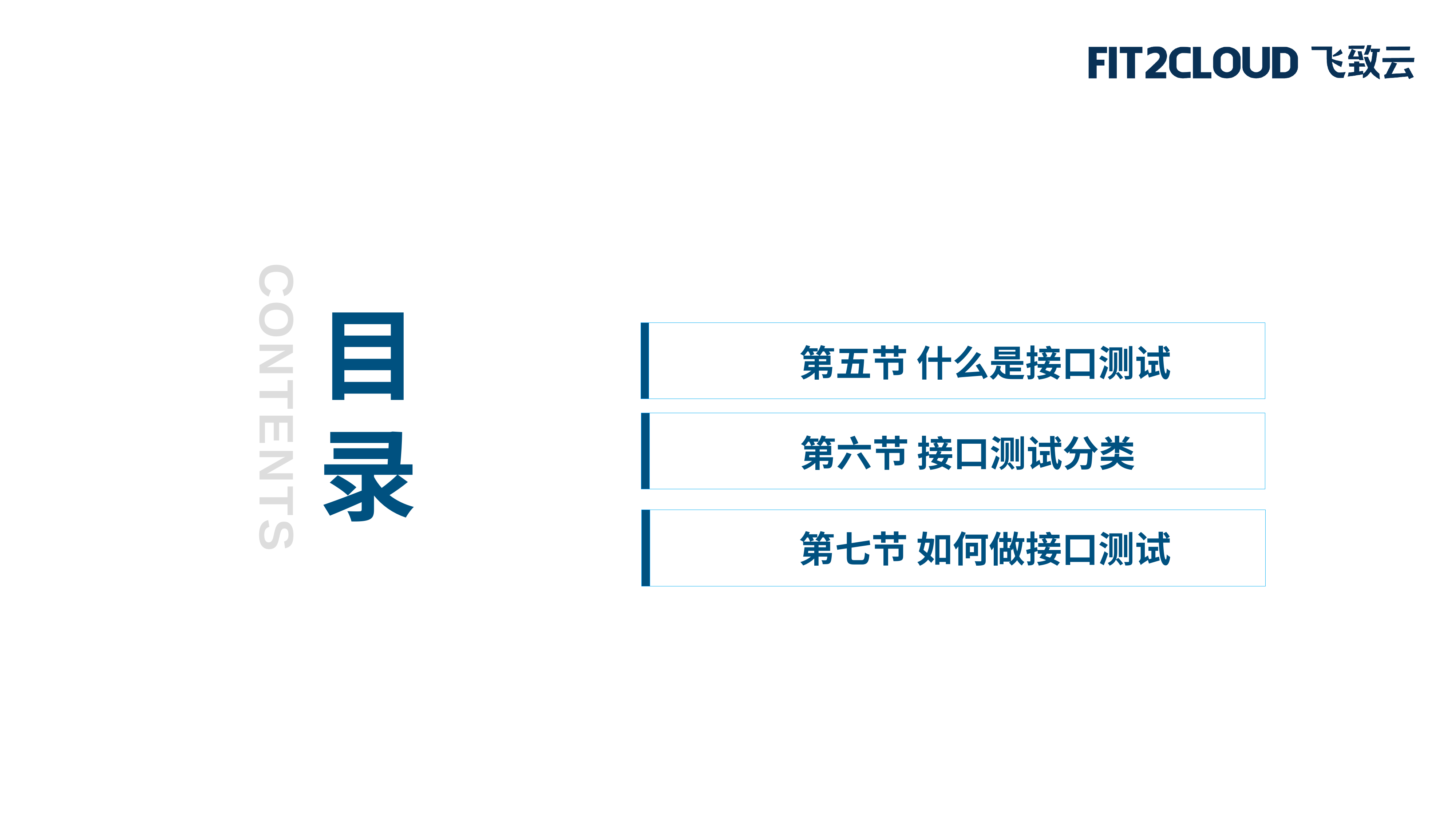

目
录

   第五节 什么是接口测试

CONTENTS
第六节 接口测试分类

   第七节 如何做接口测试